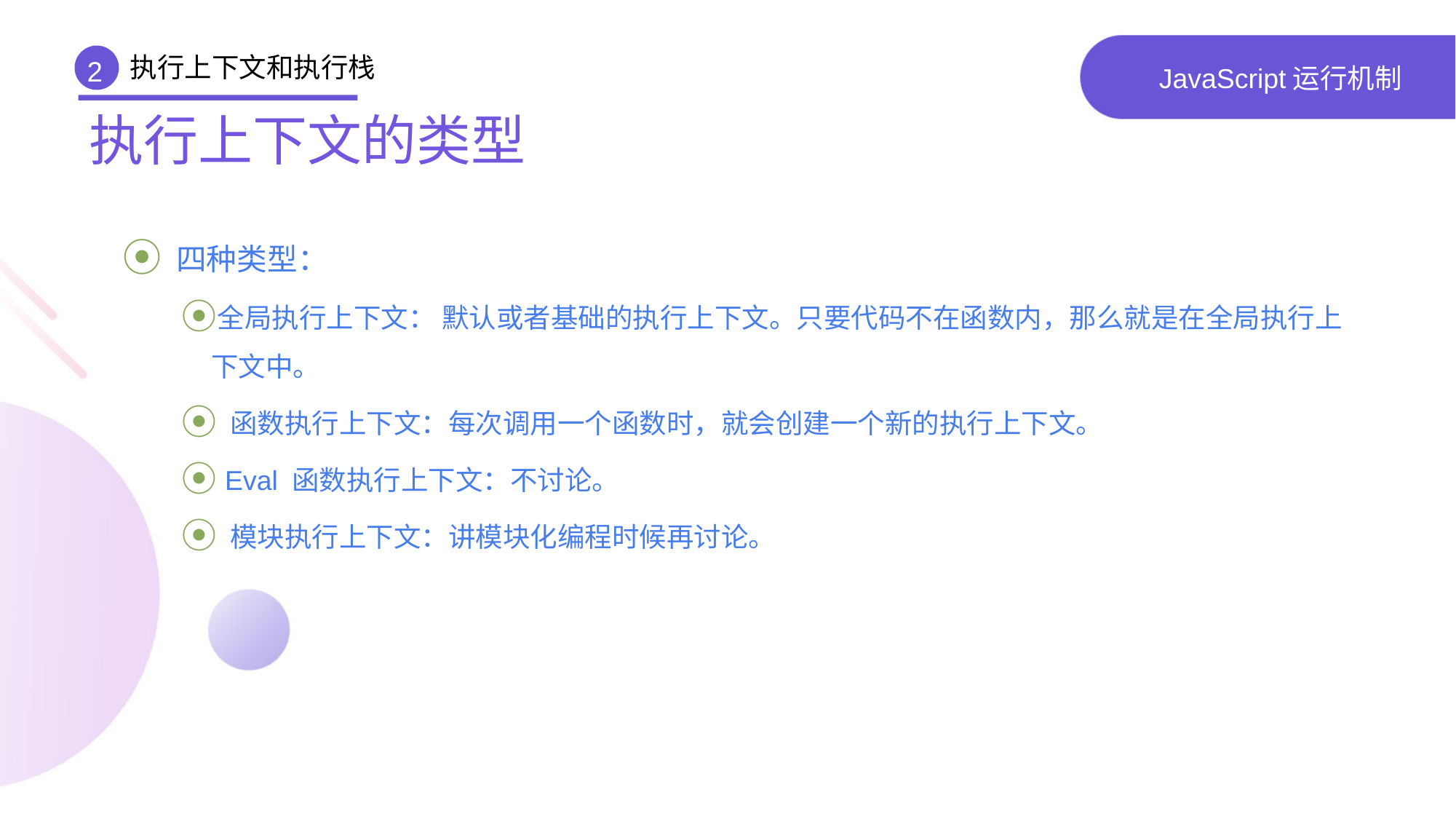

执行上下文和执行栈
2
# JavaScript运行机制
执行上下文的类型
 四种类型：
全局执行上下文： 默认或者基础的执行上下文。只要代码不在函数内，那么就是在全局执行上下文中。
 函数执行上下文：每次调用一个函数时，就会创建一个新的执行上下文。
 Eval 函数执行上下文：不讨论。
 模块执行上下文：讲模块化编程时候再讨论。